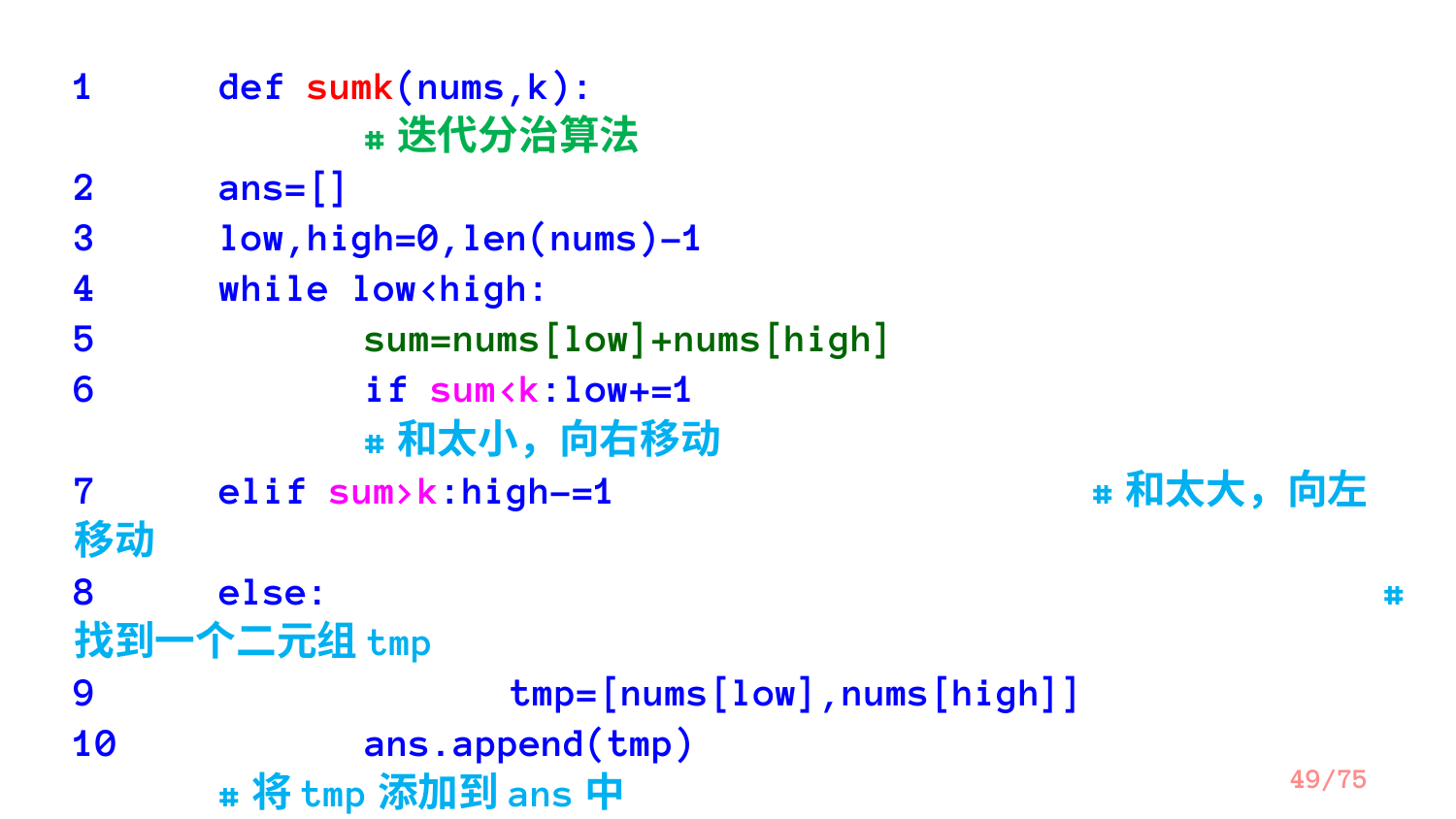

1	def sumk(nums,k):								#迭代分治算法
2   	ans=[]
3   	low,high=0,len(nums)-1
4   	while low<high:
5    		sum=nums[low]+nums[high]
6    		if sum<k:low+=1							#和太小，向右移动
7     	elif sum>k:high-=1       			#和太大，向左移动
8     	else:             						#找到一个二元组tmp
9      		tmp=[nums[low],nums[high]]
10      	ans.append(tmp)						#将tmp添加到ans中
11      	low+=1;high-=1
12  	return ans
49/75